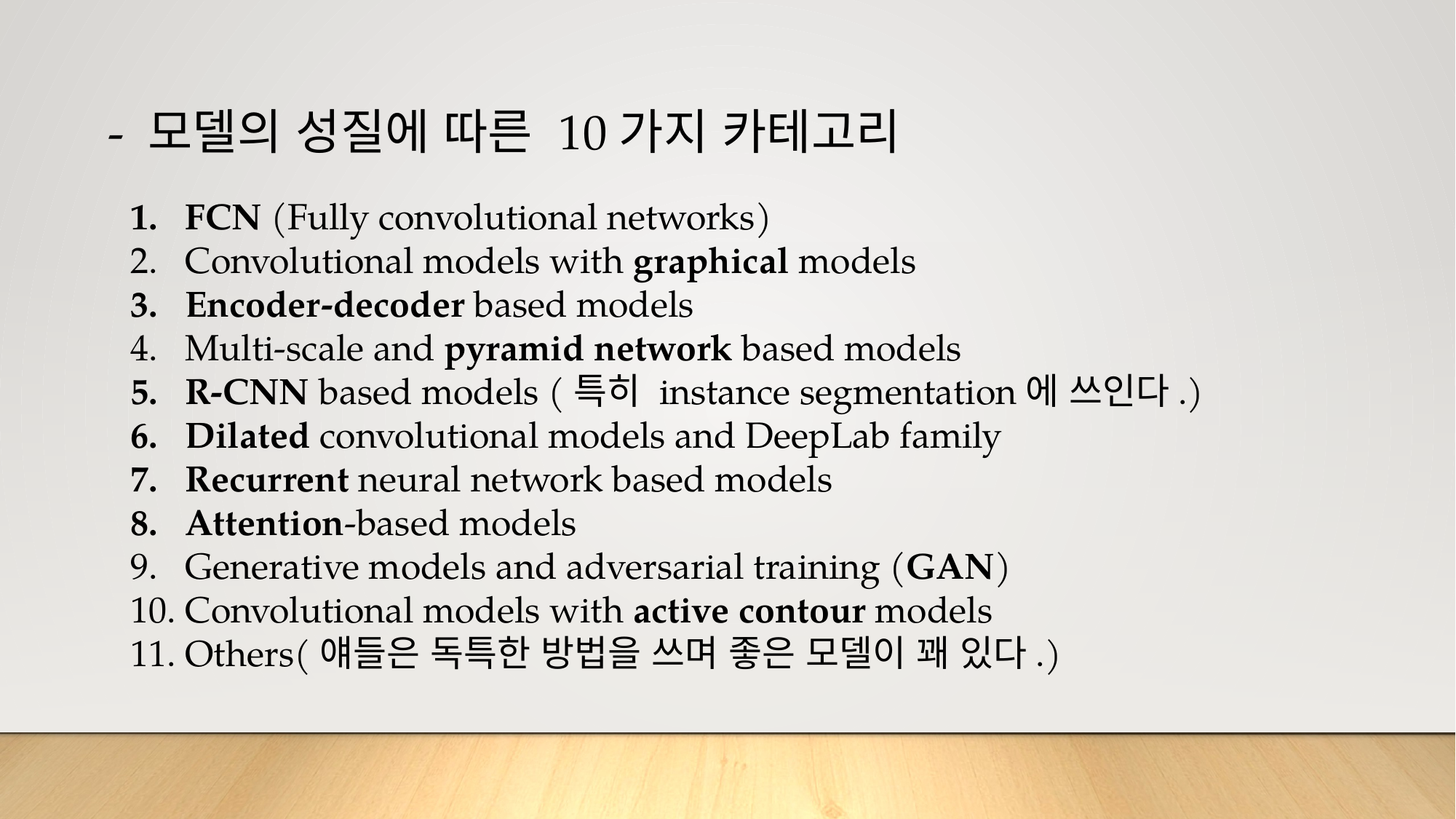

- 모델의 성질에 따른 10가지 카테고리
FCN (Fully convolutional networks)
Convolutional models with graphical models
Encoder-decoder based models
Multi-scale and pyramid network based models
R-CNN based models (특히 instance segmentation에 쓰인다.)
Dilated convolutional models and DeepLab family
Recurrent neural network based models
Attention-based models
Generative models and adversarial training (GAN)
Convolutional models with active contour models
Others(얘들은 독특한 방법을 쓰며 좋은 모델이 꽤 있다.)